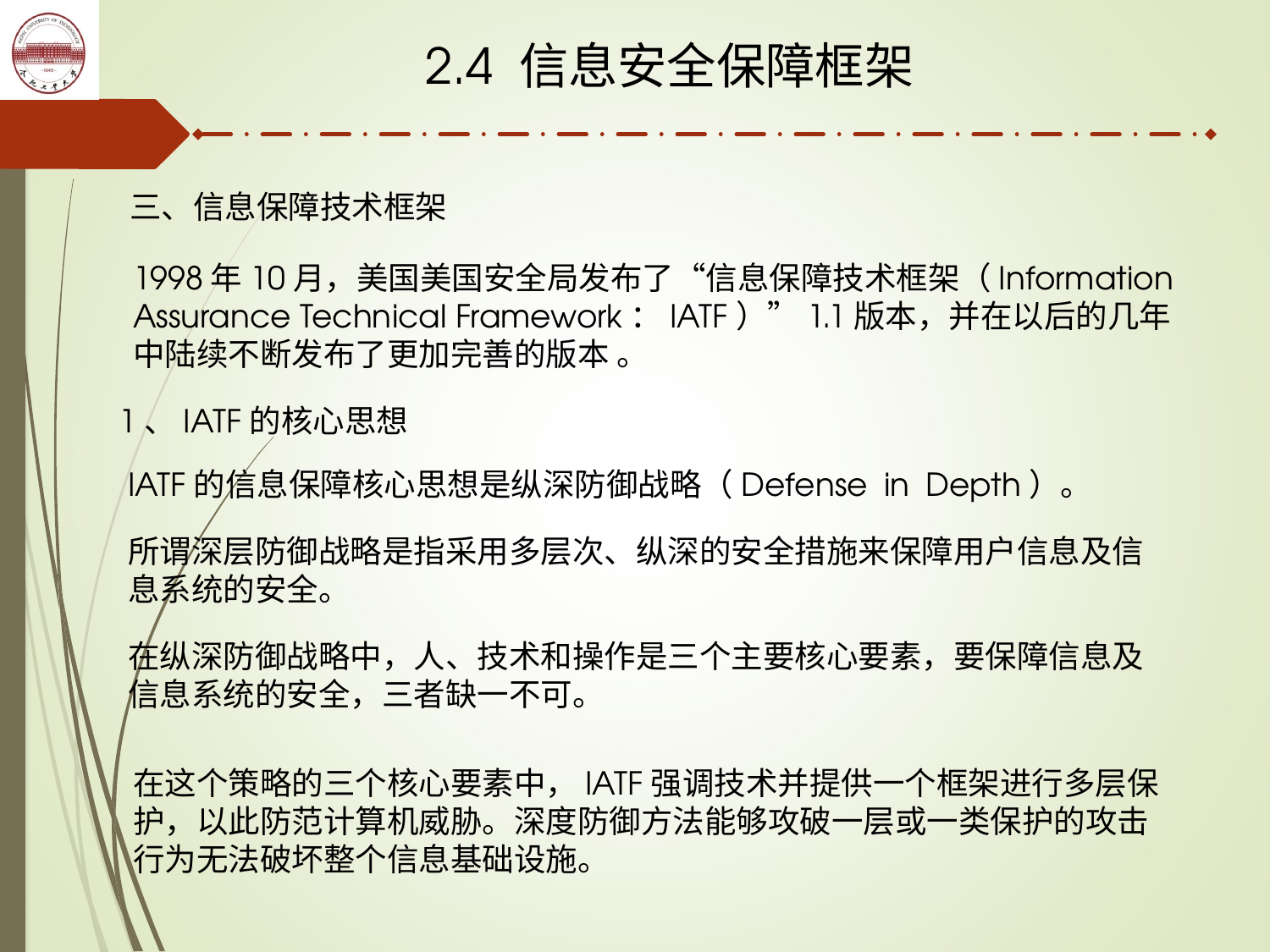

2.4 信息安全保障框架
三、信息保障技术框架
1998年10月，美国美国安全局发布了“信息保障技术框架（Information Assurance Technical Framework：IATF）”1.1版本，并在以后的几年中陆续不断发布了更加完善的版本 。
1、IATF的核心思想
IATF的信息保障核心思想是纵深防御战略（Defense in Depth）。
所谓深层防御战略是指采用多层次、纵深的安全措施来保障用户信息及信息系统的安全。
在纵深防御战略中，人、技术和操作是三个主要核心要素，要保障信息及信息系统的安全，三者缺一不可。
在这个策略的三个核心要素中，IATF强调技术并提供一个框架进行多层保护，以此防范计算机威胁。深度防御方法能够攻破一层或一类保护的攻击行为无法破坏整个信息基础设施。